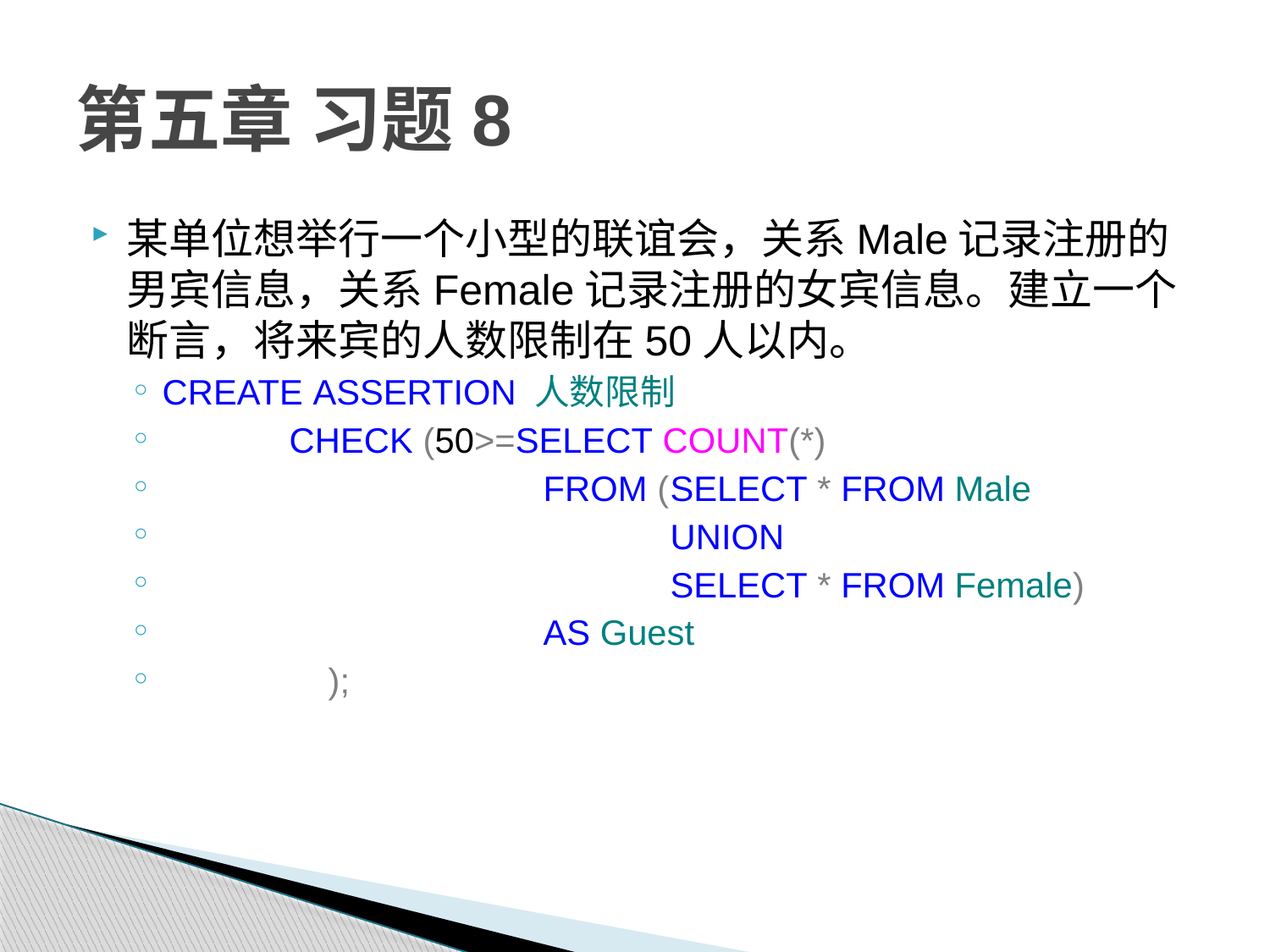

# 第五章 习题8
某单位想举行一个小型的联谊会，关系Male记录注册的男宾信息，关系Female记录注册的女宾信息。建立一个断言，将来宾的人数限制在50人以内。
CREATE ASSERTION 人数限制
	CHECK (50>=SELECT COUNT(*)
			FROM (	SELECT * FROM Male
				UNION
				SELECT * FROM Female)
			AS Guest
	    );